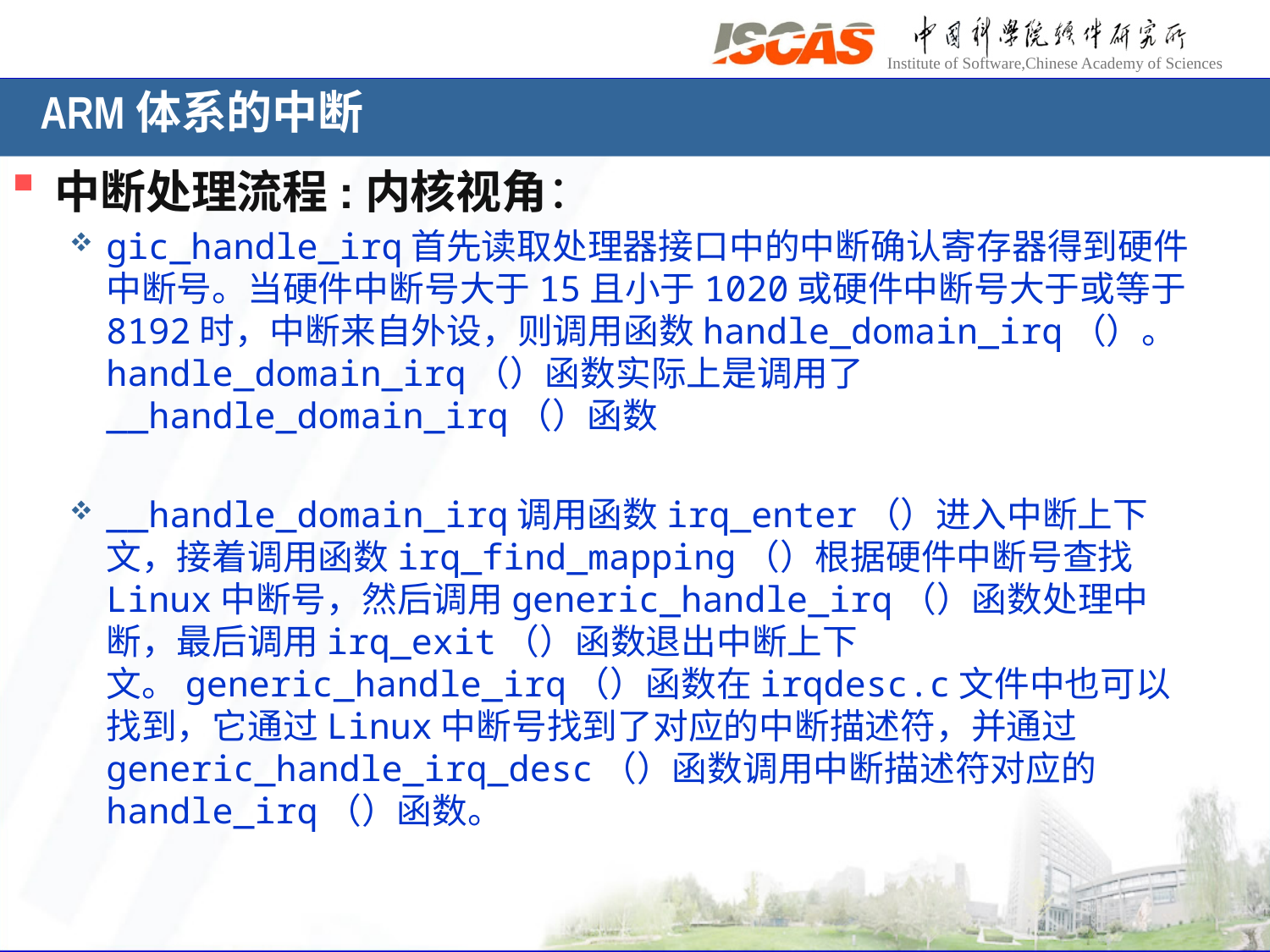

# ARM体系的中断
中断处理流程:内核视角：
gic_handle_irq首先读取处理器接口中的中断确认寄存器得到硬件中断号。当硬件中断号大于15且小于1020或硬件中断号大于或等于8192时，中断来自外设，则调用函数handle_domain_irq（）。handle_domain_irq（）函数实际上是调用了__handle_domain_irq（）函数

__handle_domain_irq调用函数irq_enter（）进入中断上下文，接着调用函数irq_find_mapping（）根据硬件中断号查找Linux中断号，然后调用generic_handle_irq（）函数处理中断，最后调用irq_exit（）函数退出中断上下文。generic_handle_irq（）函数在irqdesc.c文件中也可以找到，它通过Linux中断号找到了对应的中断描述符，并通过generic_handle_irq_desc（）函数调用中断描述符对应的handle_irq（）函数。